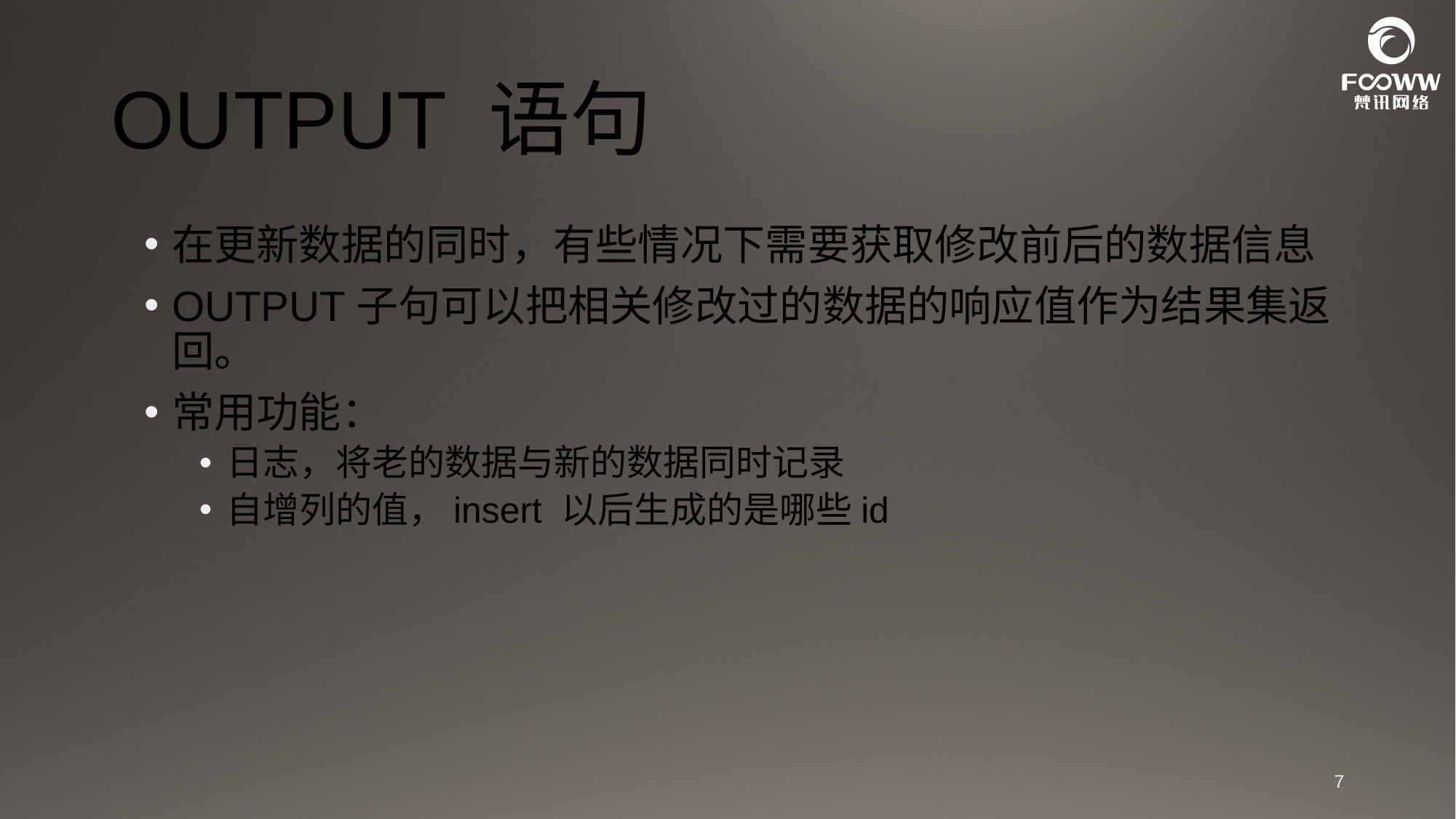

# OUTPUT 语句
在更新数据的同时，有些情况下需要获取修改前后的数据信息
OUTPUT子句可以把相关修改过的数据的响应值作为结果集返回。
常用功能：
日志，将老的数据与新的数据同时记录
自增列的值，insert 以后生成的是哪些id

7